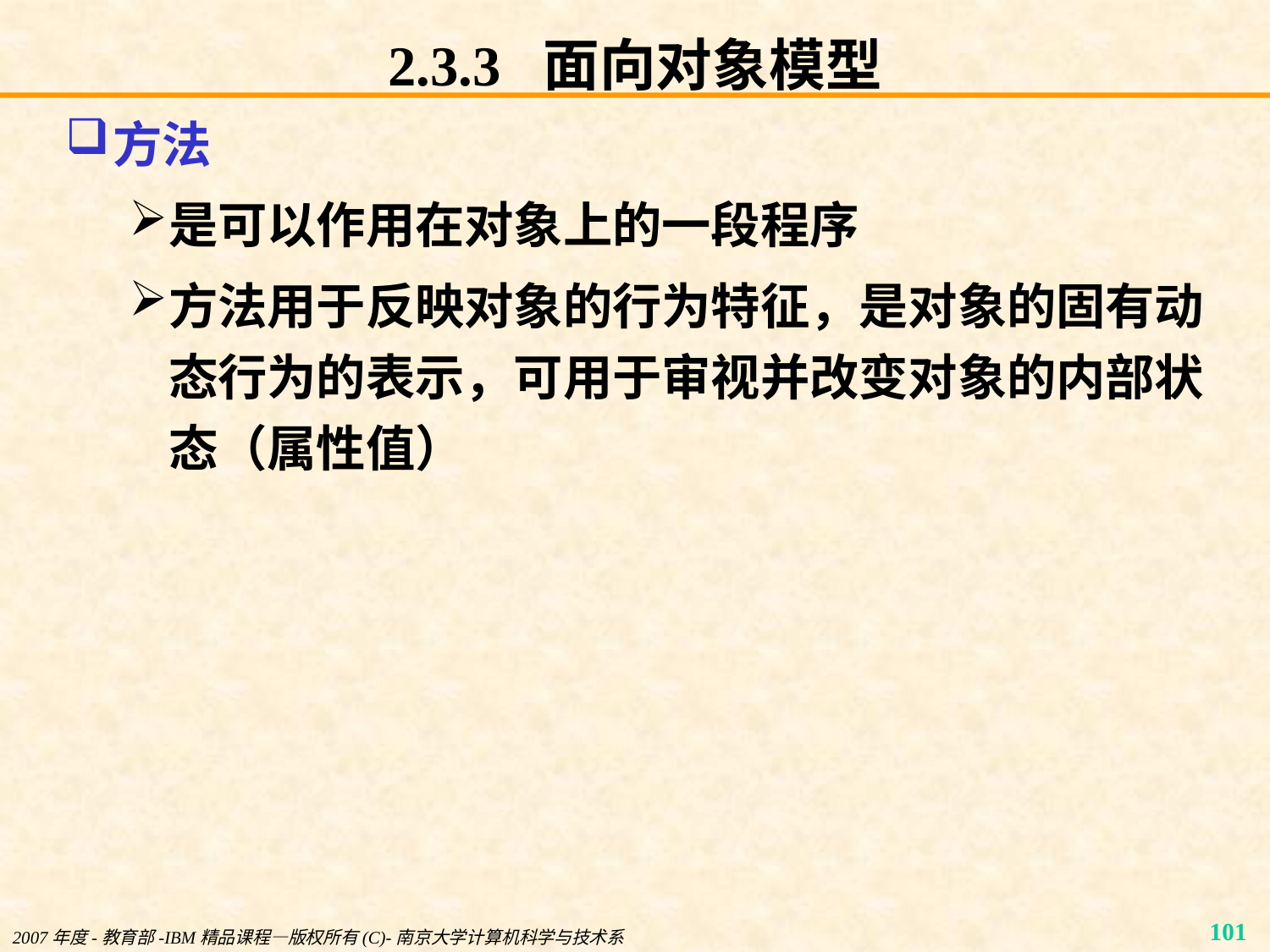

# 2.3.3  面向对象模型
方法
是可以作用在对象上的一段程序
方法用于反映对象的行为特征，是对象的固有动态行为的表示，可用于审视并改变对象的内部状态（属性值）
101
2007年度-教育部-IBM精品课程—版权所有(C)-南京大学计算机科学与技术系